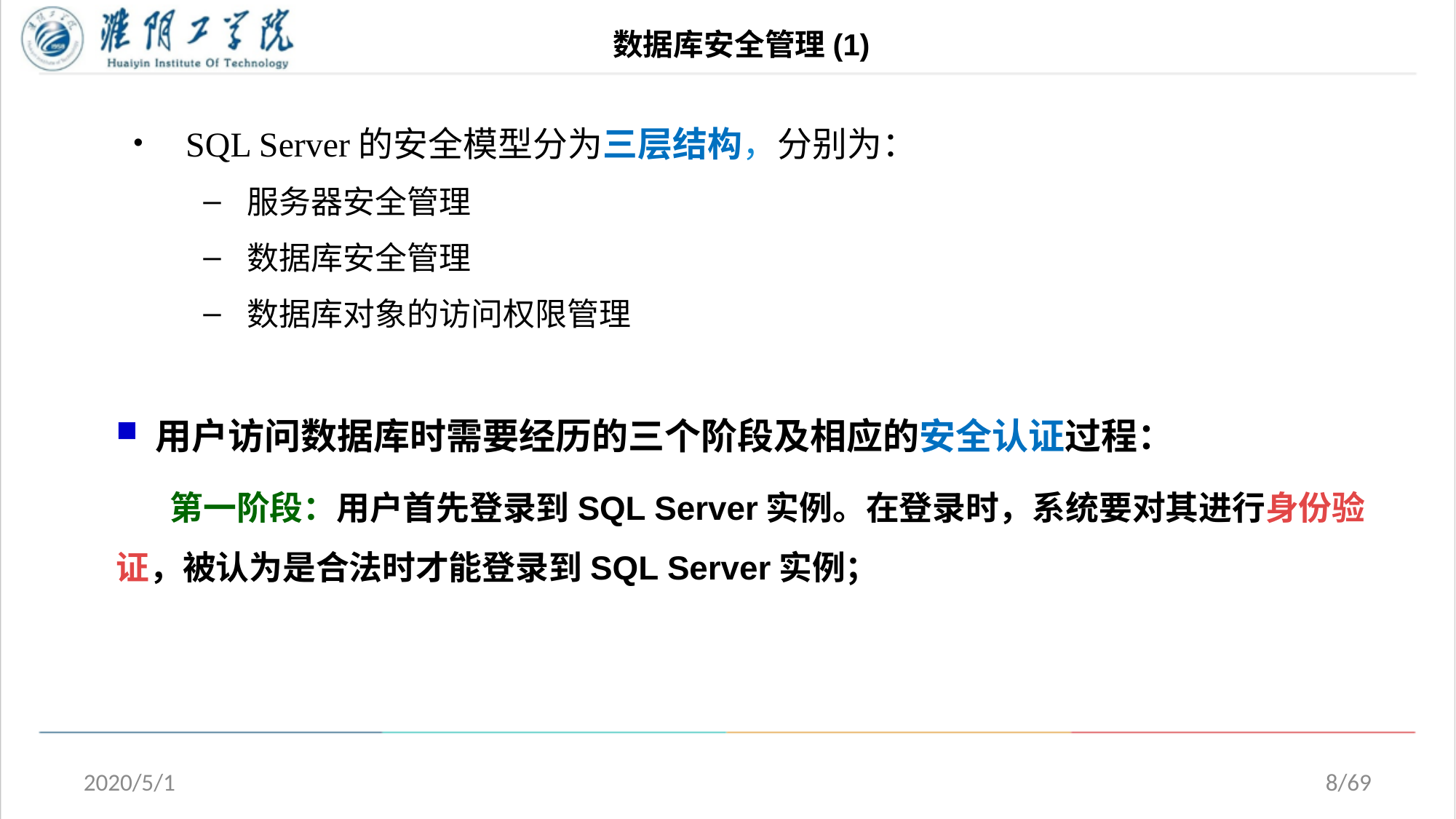

# 数据库安全管理(1)
SQL Server的安全模型分为三层结构，分别为：
服务器安全管理
数据库安全管理
数据库对象的访问权限管理

 用户访问数据库时需要经历的三个阶段及相应的安全认证过程：
      第一阶段：用户首先登录到SQL Server实例。在登录时，系统要对其进行身份验证，被认为是合法时才能登录到SQL Server实例；
2020/5/1
8/69